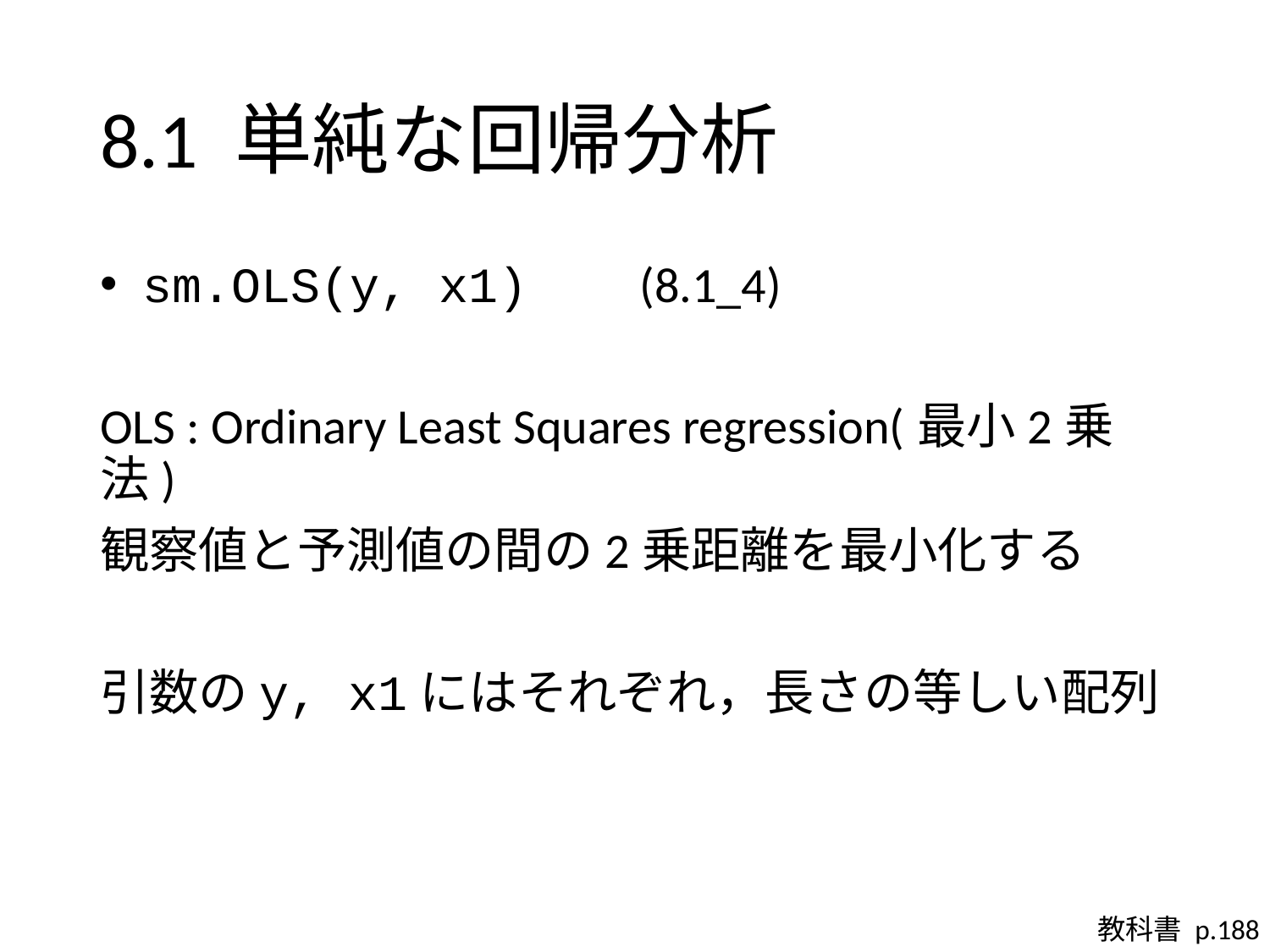

# 8.1 単純な回帰分析
 sm.OLS(y, x1)	(8.1_4)

OLS : Ordinary Least Squares regression(最小2乗法)
観察値と予測値の間の2乗距離を最小化する

引数のy, x1にはそれぞれ，長さの等しい配列

教科書 p.188